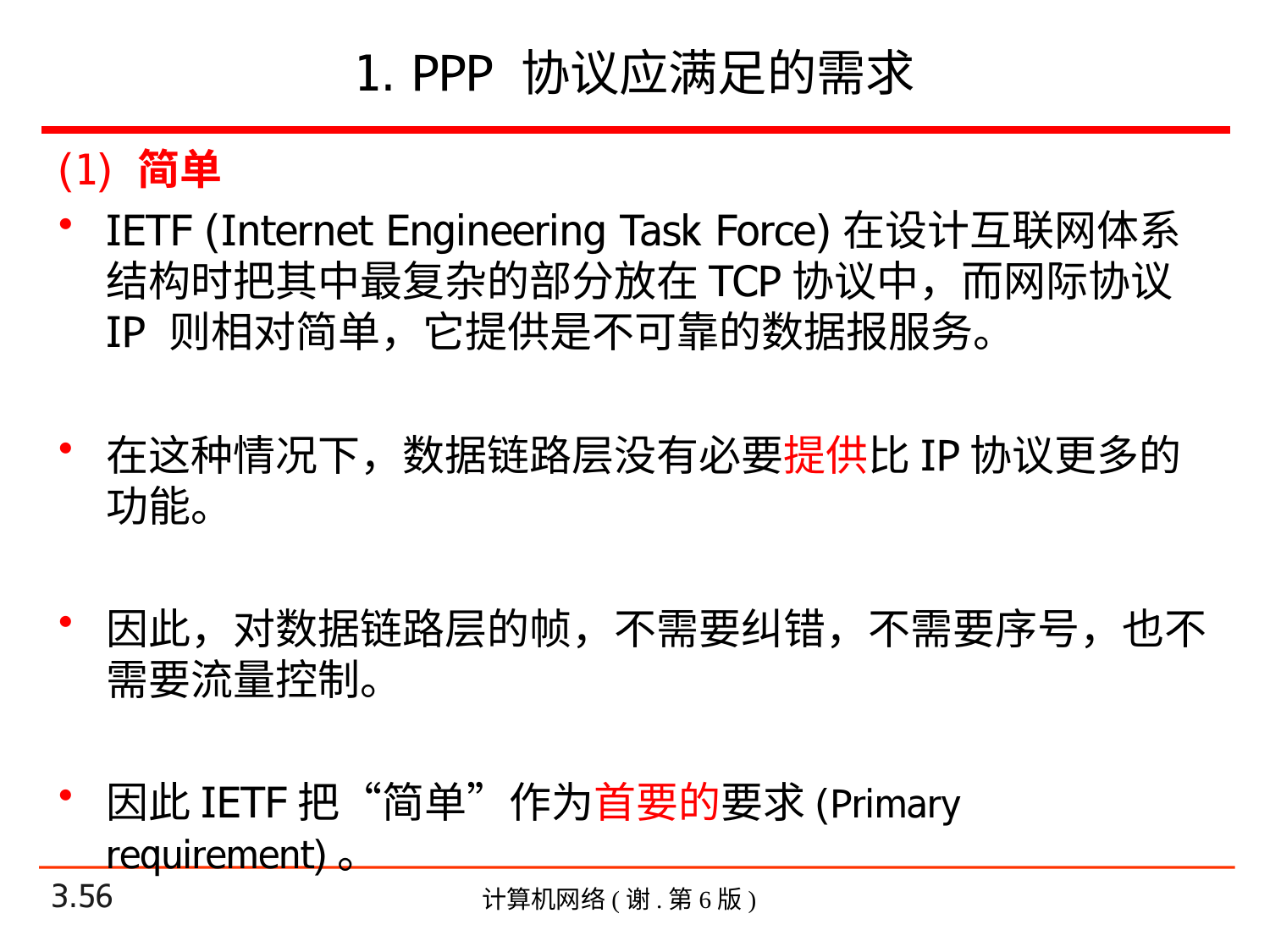

# 1. PPP 协议应满足的需求
(1) 简单
IETF (Internet Engineering Task Force)在设计互联网体系结构时把其中最复杂的部分放在TCP协议中，而网际协议IP 则相对简单，它提供是不可靠的数据报服务。

在这种情况下，数据链路层没有必要提供比IP协议更多的功能。

因此，对数据链路层的帧，不需要纠错，不需要序号，也不需要流量控制。

因此IETF把“简单”作为首要的要求(Primary requirement)。